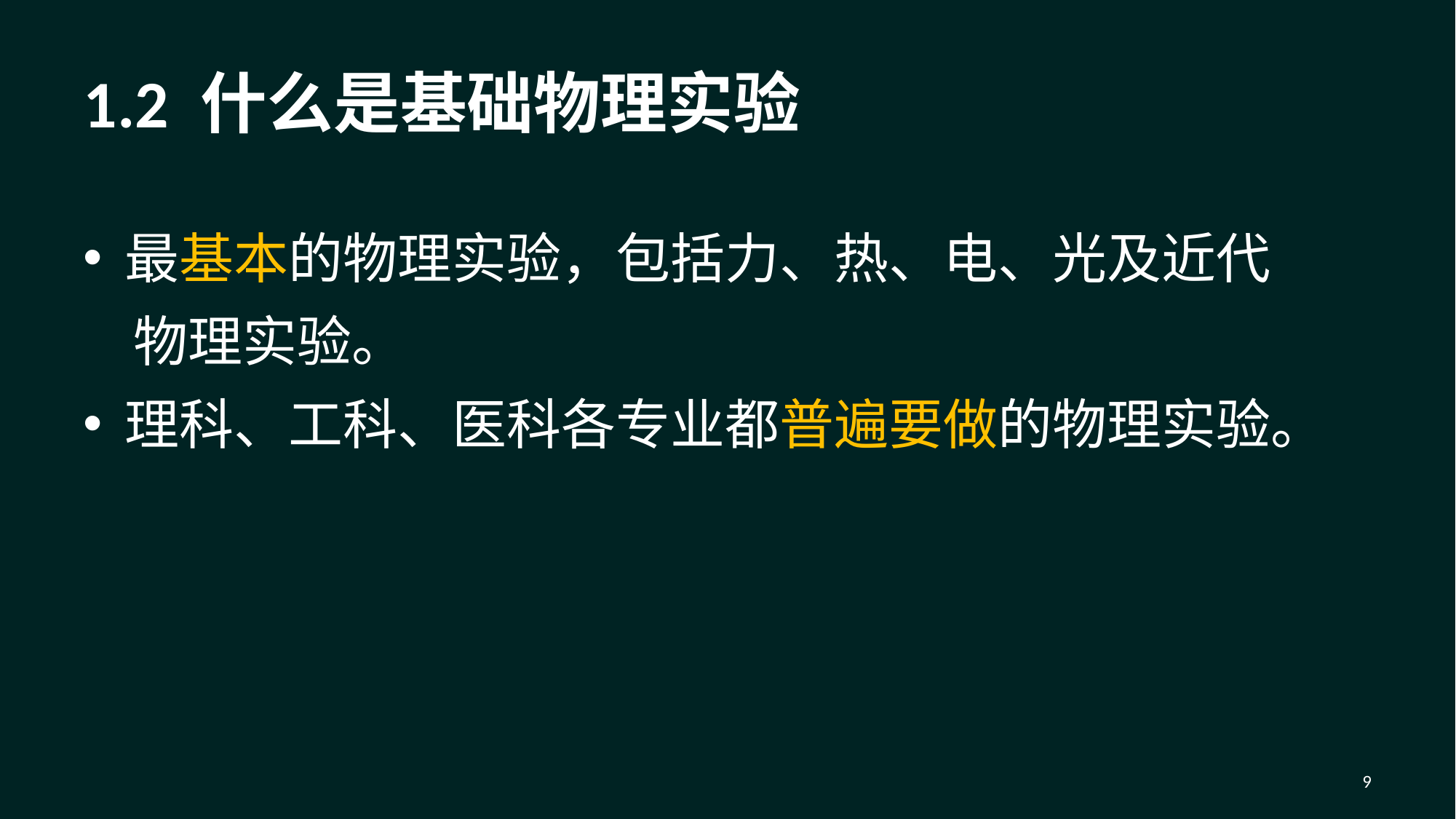

# 1.2 什么是基础物理实验
最基本的物理实验，包括力、热、电、光及近代
   物理实验。
理科、工科、医科各专业都普遍要做的物理实验。

9